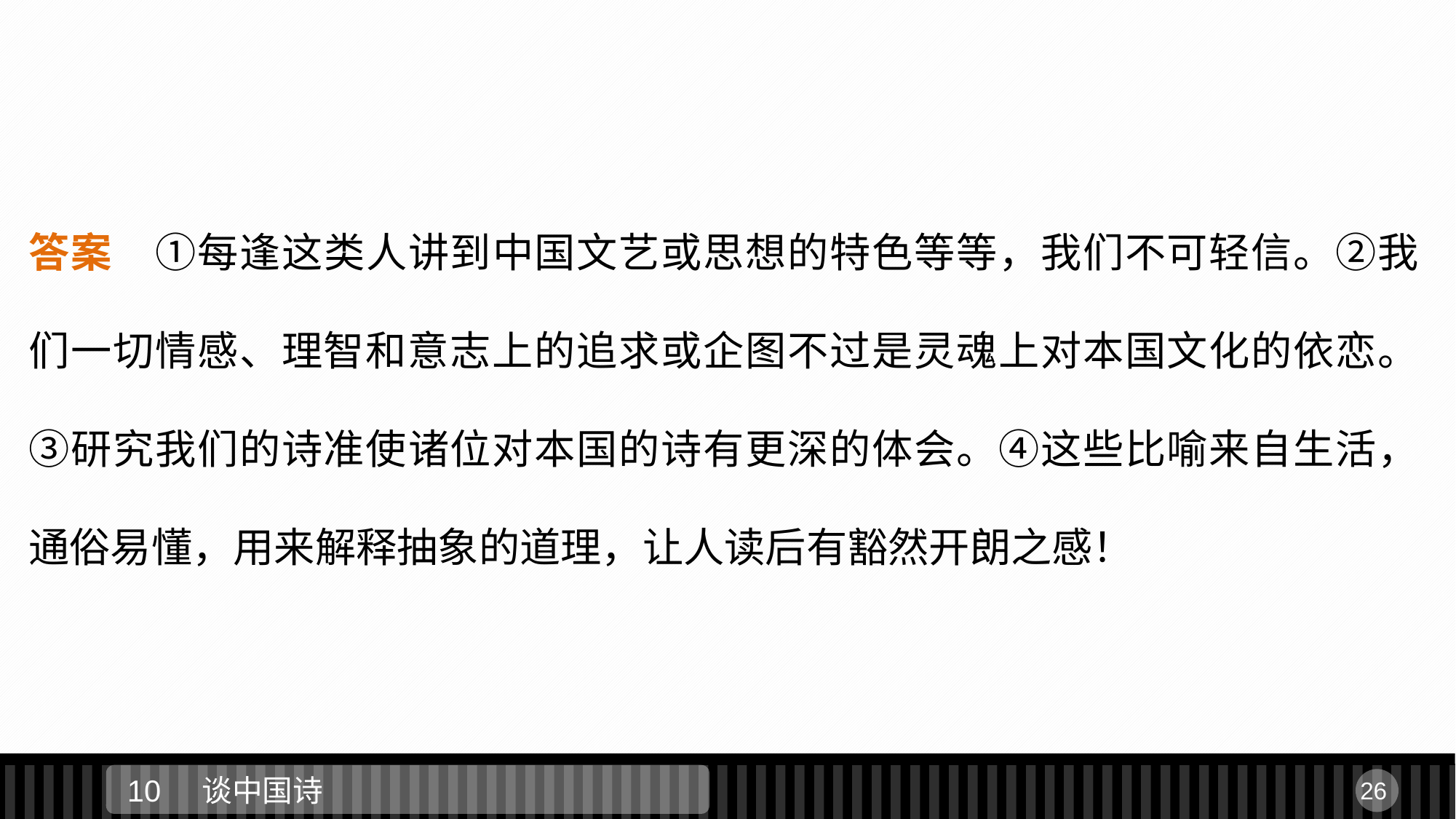

答案　①每逢这类人讲到中国文艺或思想的特色等等，我们不可轻信。②我们一切情感、理智和意志上的追求或企图不过是灵魂上对本国文化的依恋。③研究我们的诗准使诸位对本国的诗有更深的体会。④这些比喻来自生活，通俗易懂，用来解释抽象的道理，让人读后有豁然开朗之感！